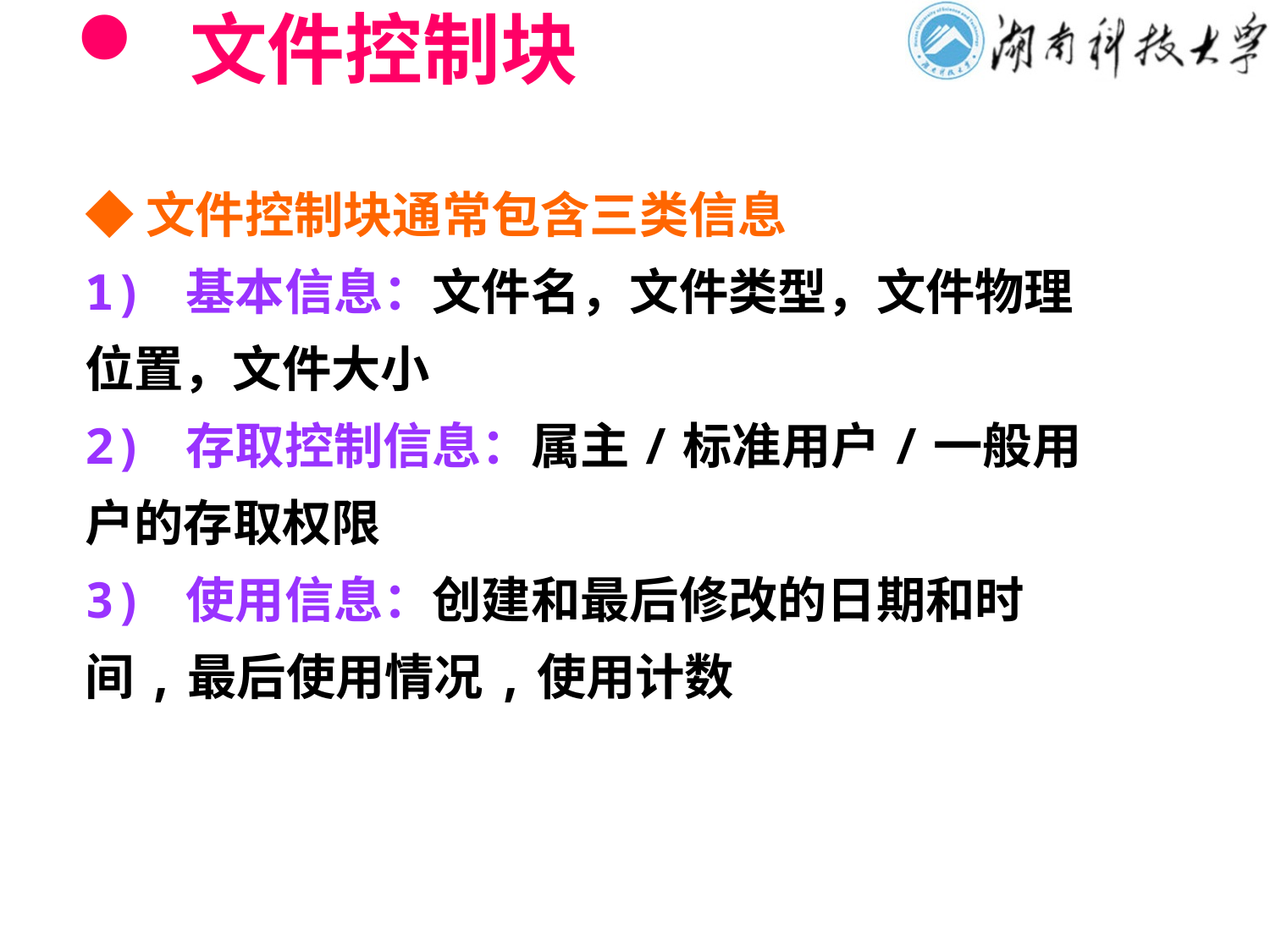

# 文件控制块
◆文件控制块通常包含三类信息
1) 基本信息：文件名，文件类型，文件物理位置，文件大小
2) 存取控制信息：属主/标准用户/一般用户的存取权限
3) 使用信息：创建和最后修改的日期和时间,最后使用情况,使用计数